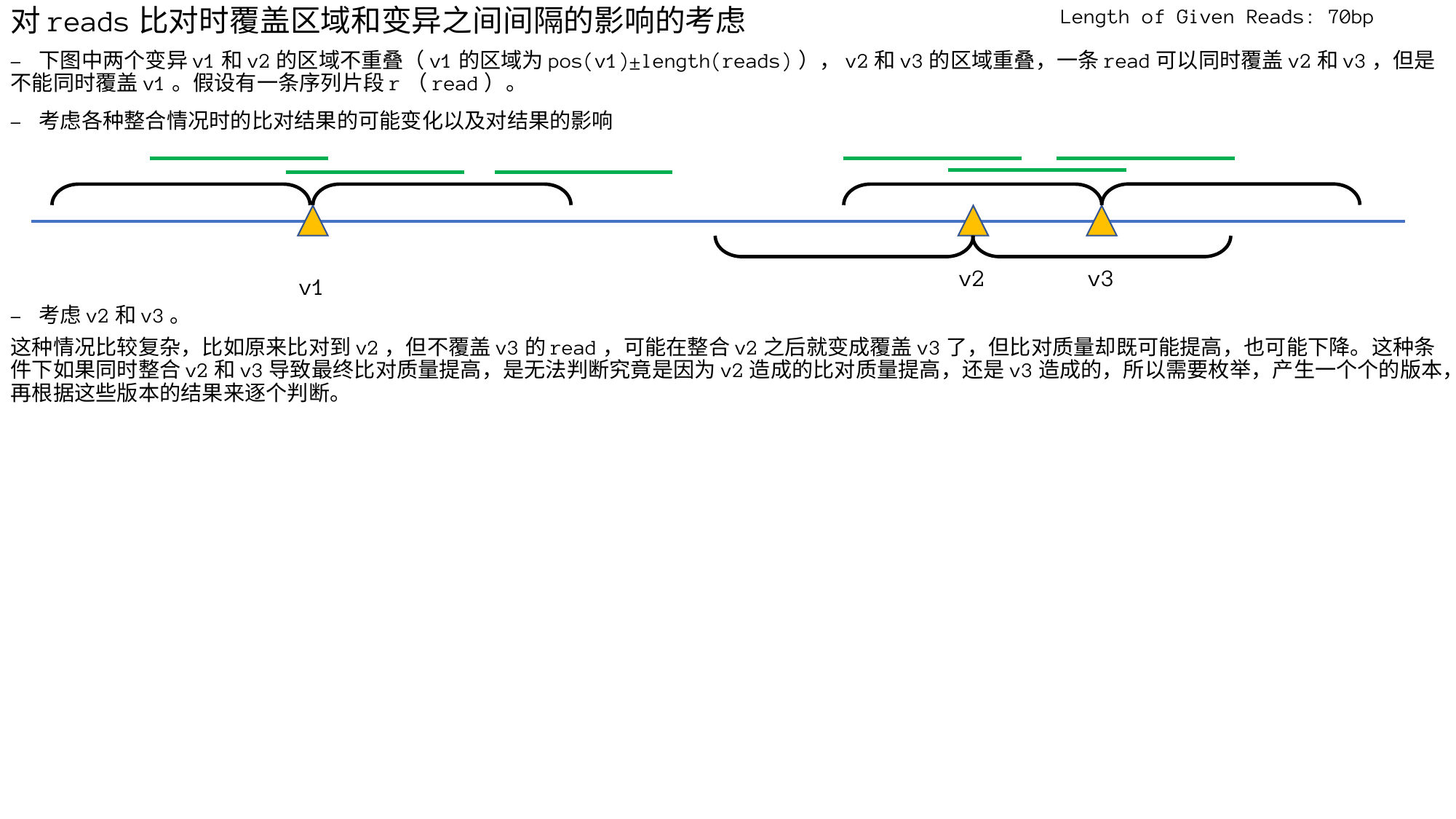

对reads比对时覆盖区域和变异之间间隔的影响的考虑
Length of Given Reads: 70bp
- 下图中两个变异v1和v2的区域不重叠（v1的区域为pos(v1)±length(reads)），v2和v3的区域重叠，一条read可以同时覆盖v2和v3，但是不能同时覆盖v1。假设有一条序列片段r（read）。
- 考虑各种整合情况时的比对结果的可能变化以及对结果的影响

v2
v3
v1
- 考虑v2和v3。
这种情况比较复杂，比如原来比对到v2，但不覆盖v3的read，可能在整合v2之后就变成覆盖v3了，但比对质量却既可能提高，也可能下降。这种条件下如果同时整合v2和v3导致最终比对质量提高，是无法判断究竟是因为v2造成的比对质量提高，还是v3造成的，所以需要枚举，产生一个个的版本，再根据这些版本的结果来逐个判断。